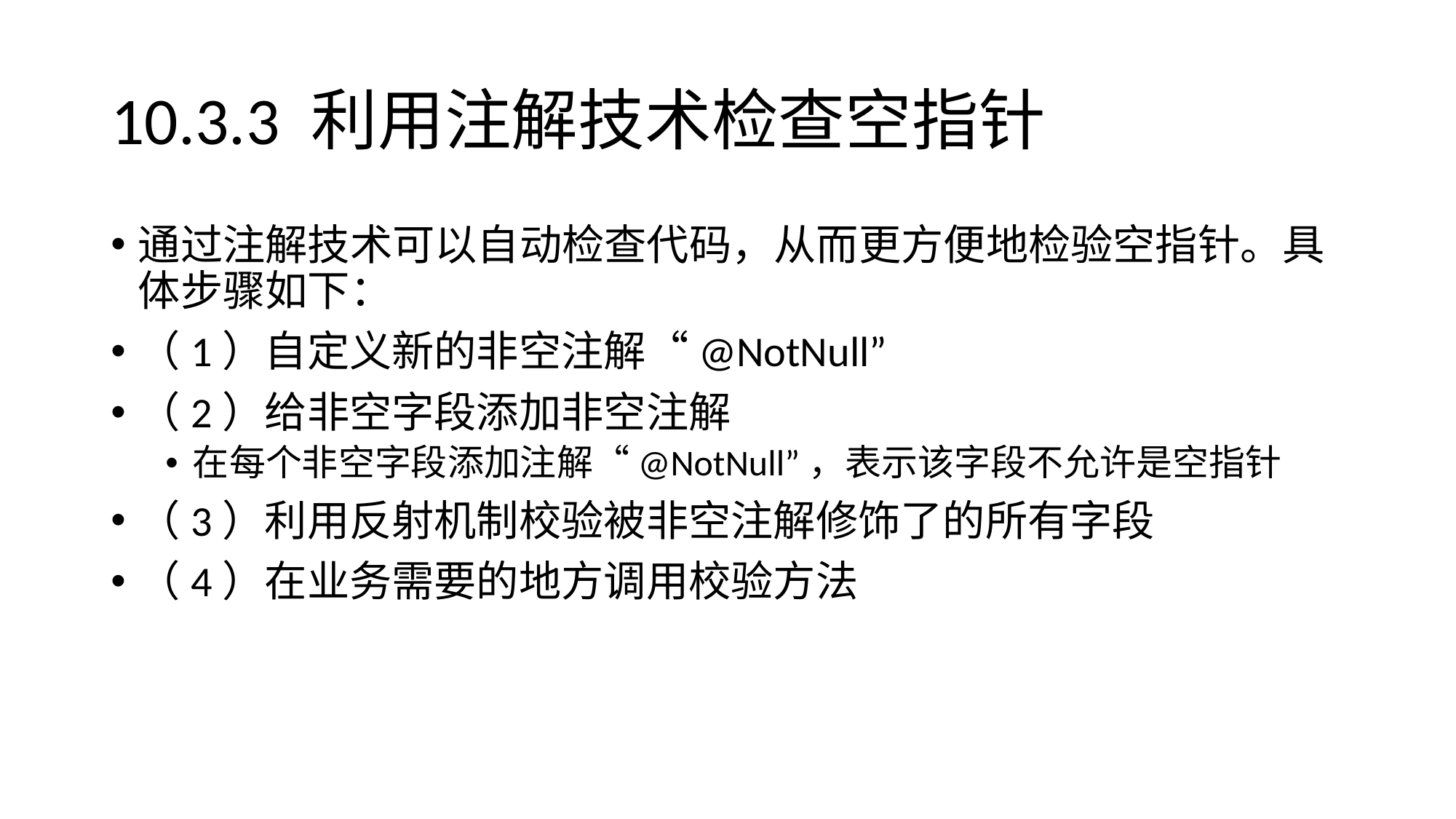

# 10.3.3 利用注解技术检查空指针
通过注解技术可以自动检查代码，从而更方便地检验空指针。具体步骤如下：
（1）自定义新的非空注解“@NotNull”
（2）给非空字段添加非空注解
在每个非空字段添加注解“@NotNull”，表示该字段不允许是空指针
（3）利用反射机制校验被非空注解修饰了的所有字段
（4）在业务需要的地方调用校验方法